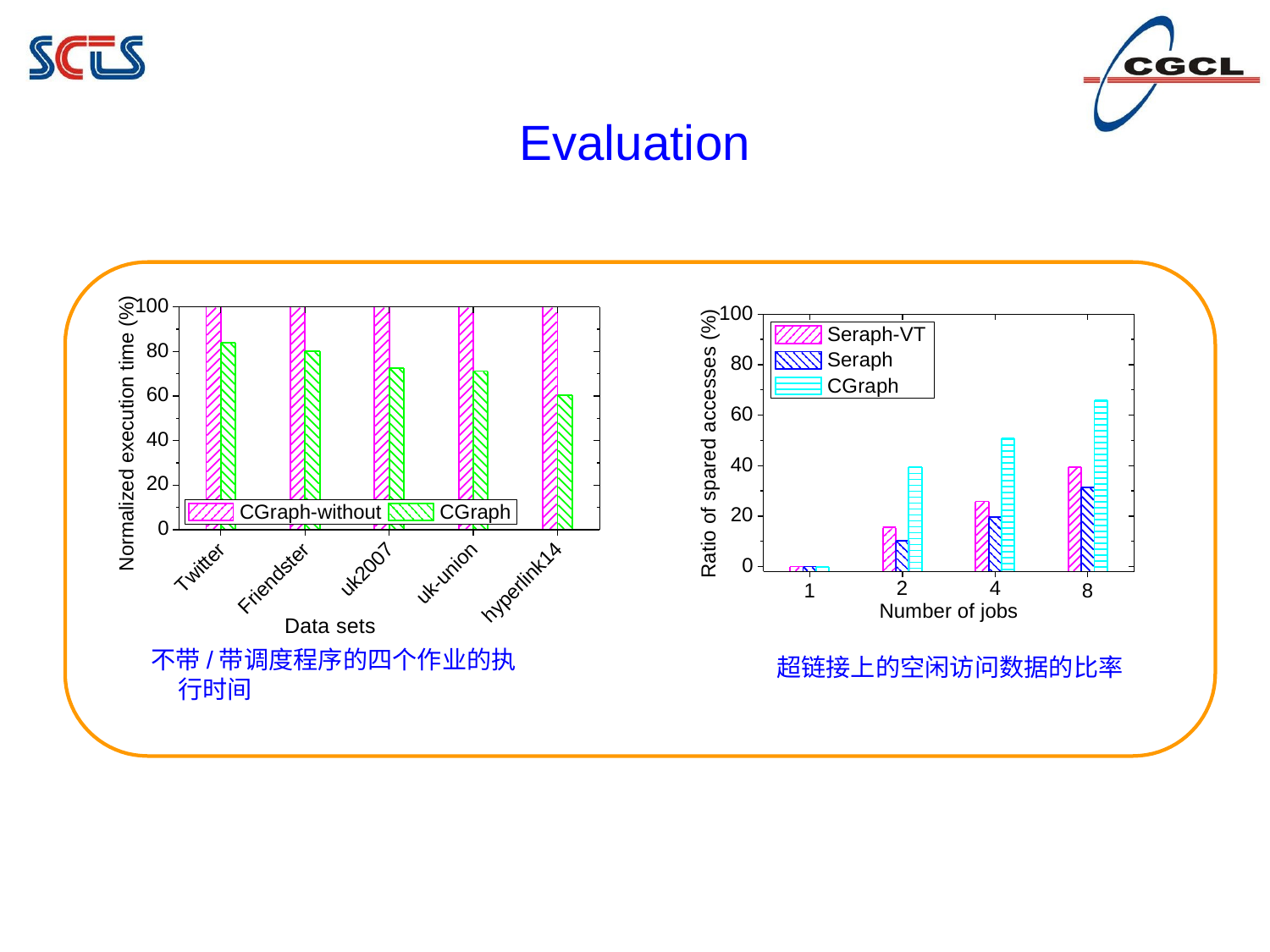

# Evaluation

100
Normalized execution time (%)
100
Ratio of spared accesses (%)

Seraph-VT

80

Seraph  CGraph
80

60

60

40

40

20

CGraph-without
CGraph

20

0

0

Twitter

uk2007

uk-union

Friendster

hyperlink14
1
2	4
Number of jobs
8
Data sets
不带/带调度程序的四个作业的执行时间
超链接上的空闲访问数据的比率